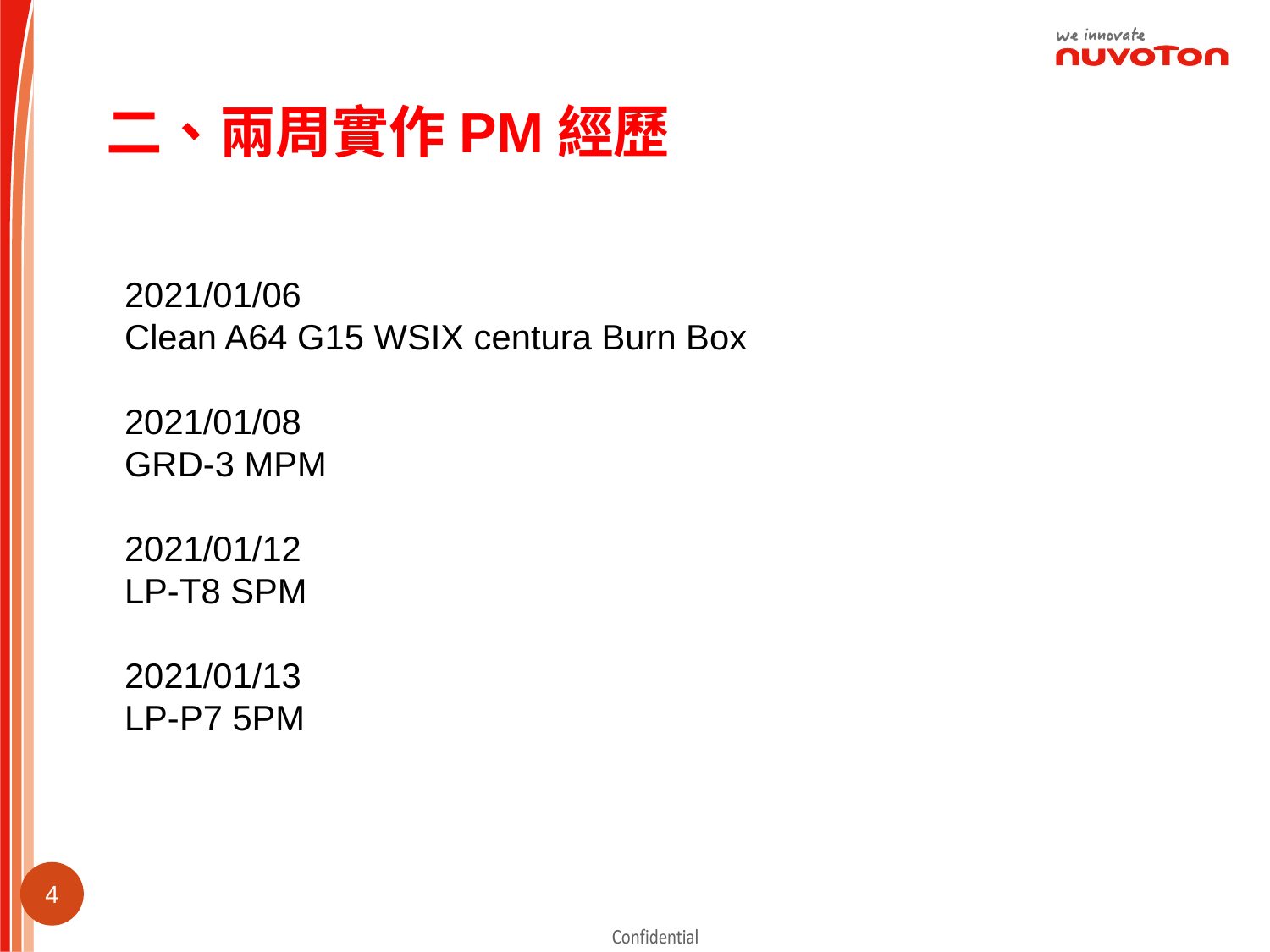

# 二、兩周實作PM經歷
2021/01/06
Clean A64 G15 WSIX centura Burn Box

2021/01/08
GRD-3 MPM

2021/01/12
LP-T8 SPM

2021/01/13
LP-P7 5PM

4